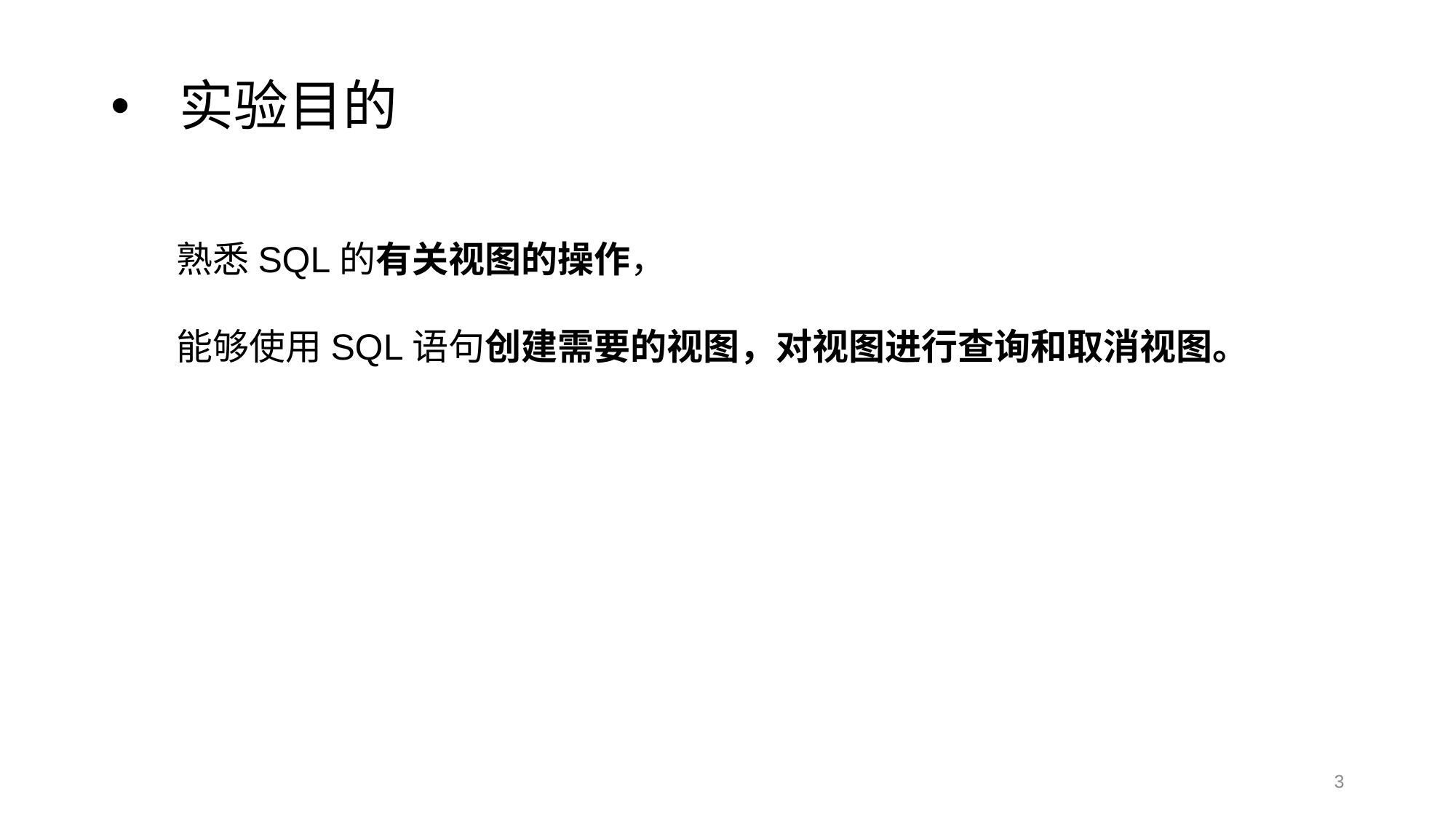

# 实验目的
熟悉SQL的有关视图的操作，
能够使用SQL语句创建需要的视图，对视图进行查询和取消视图。

3